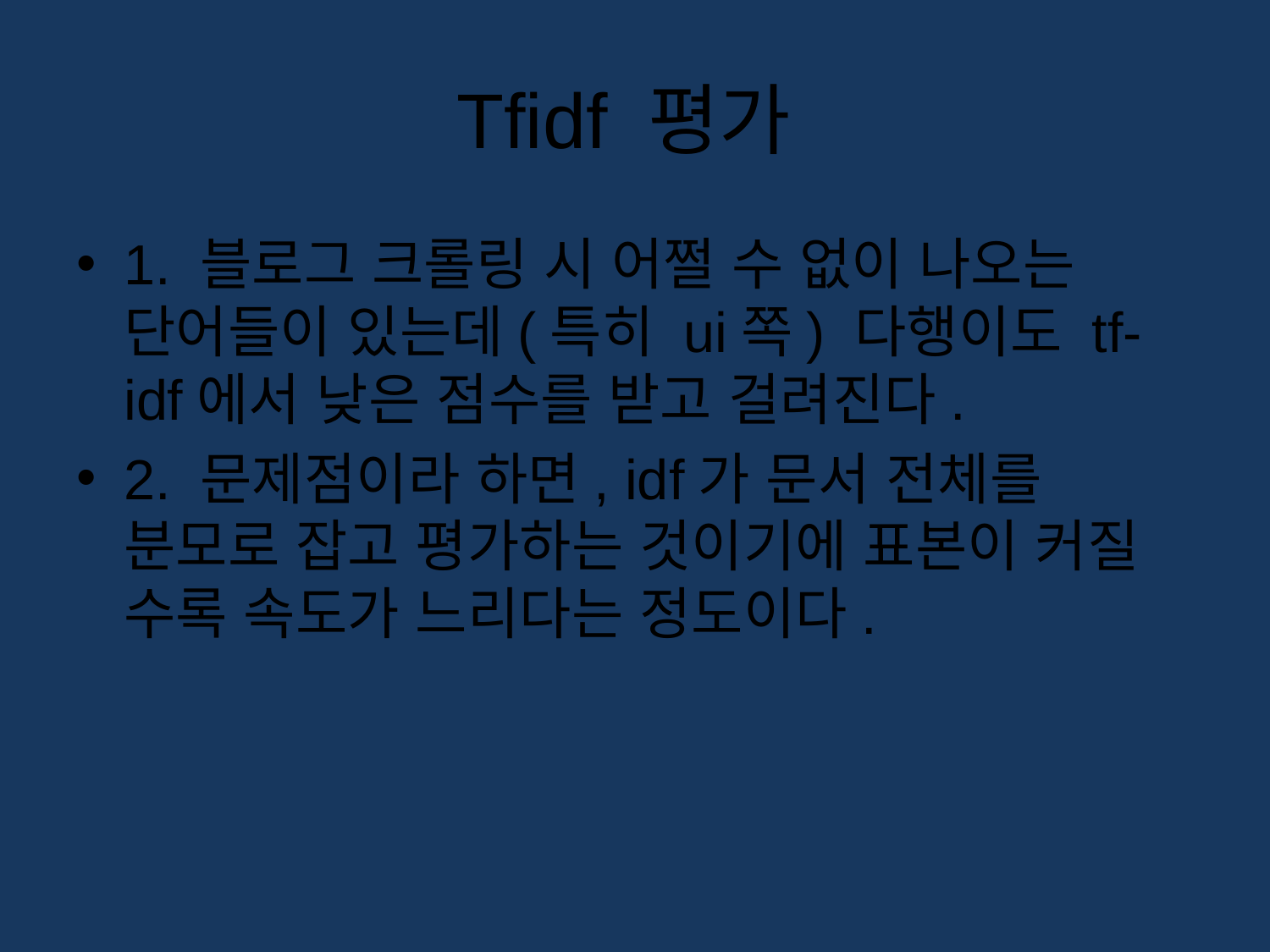

# Tfidf 평가
1. 블로그 크롤링 시 어쩔 수 없이 나오는 단어들이 있는데(특히 ui쪽) 다행이도 tf-idf에서 낮은 점수를 받고 걸려진다.
2. 문제점이라 하면, idf가 문서 전체를 분모로 잡고 평가하는 것이기에 표본이 커질 수록 속도가 느리다는 정도이다.